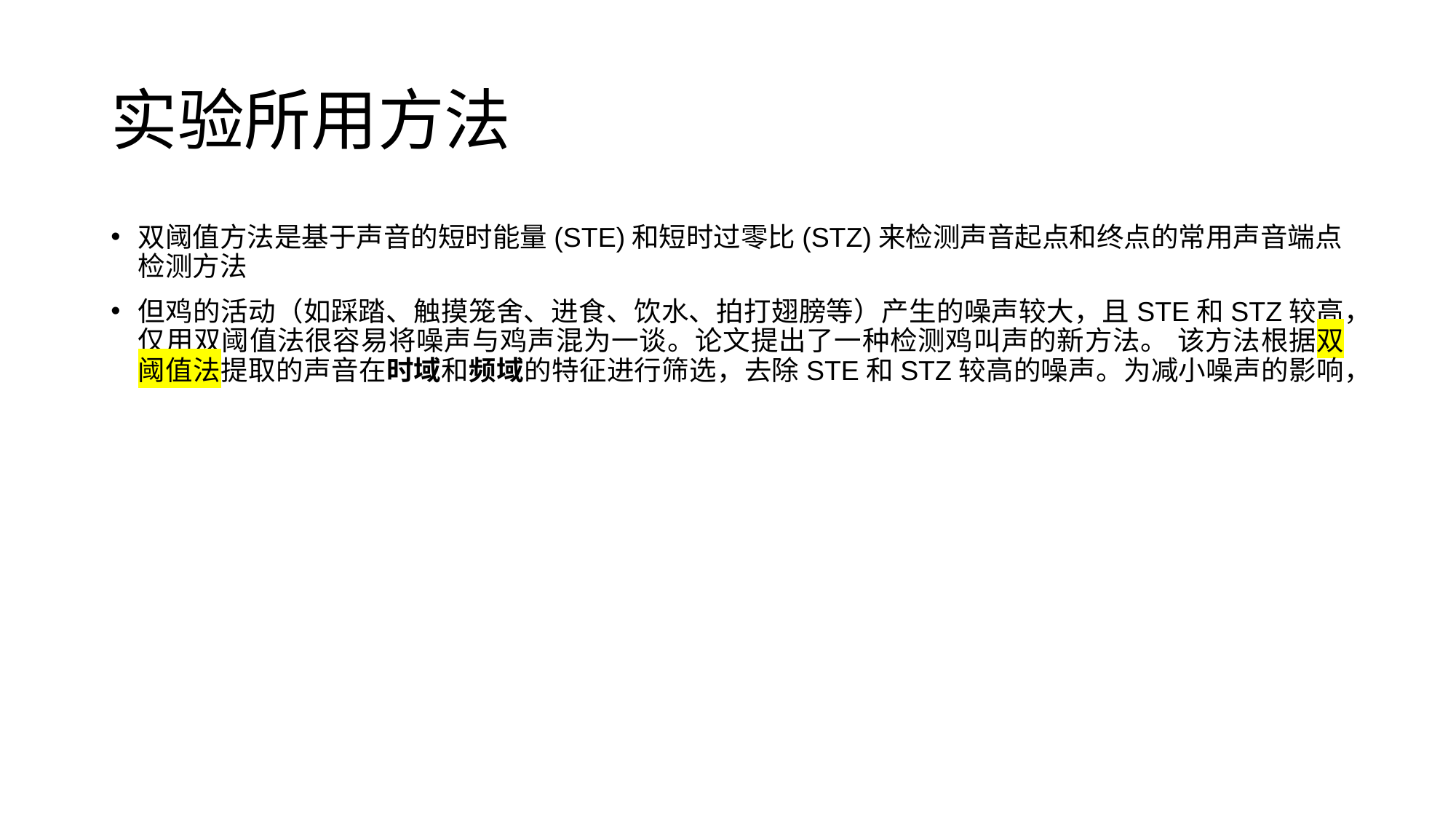

# 实验所用方法
双阈值方法是基于声音的短时能量(STE)和短时过零比(STZ)来检测声音起点和终点的常用声音端点检测方法
但鸡的活动（如踩踏、触摸笼舍、进食、饮水、拍打翅膀等）产生的噪声较大，且STE和STZ较高，仅用双阈值法很容易将噪声与鸡声混为一谈。论文提出了一种检测鸡叫声的新方法。 该方法根据双阈值法提取的声音在时域和频域的特征进行筛选，去除STE和STZ较高的噪声。为减小噪声的影响，